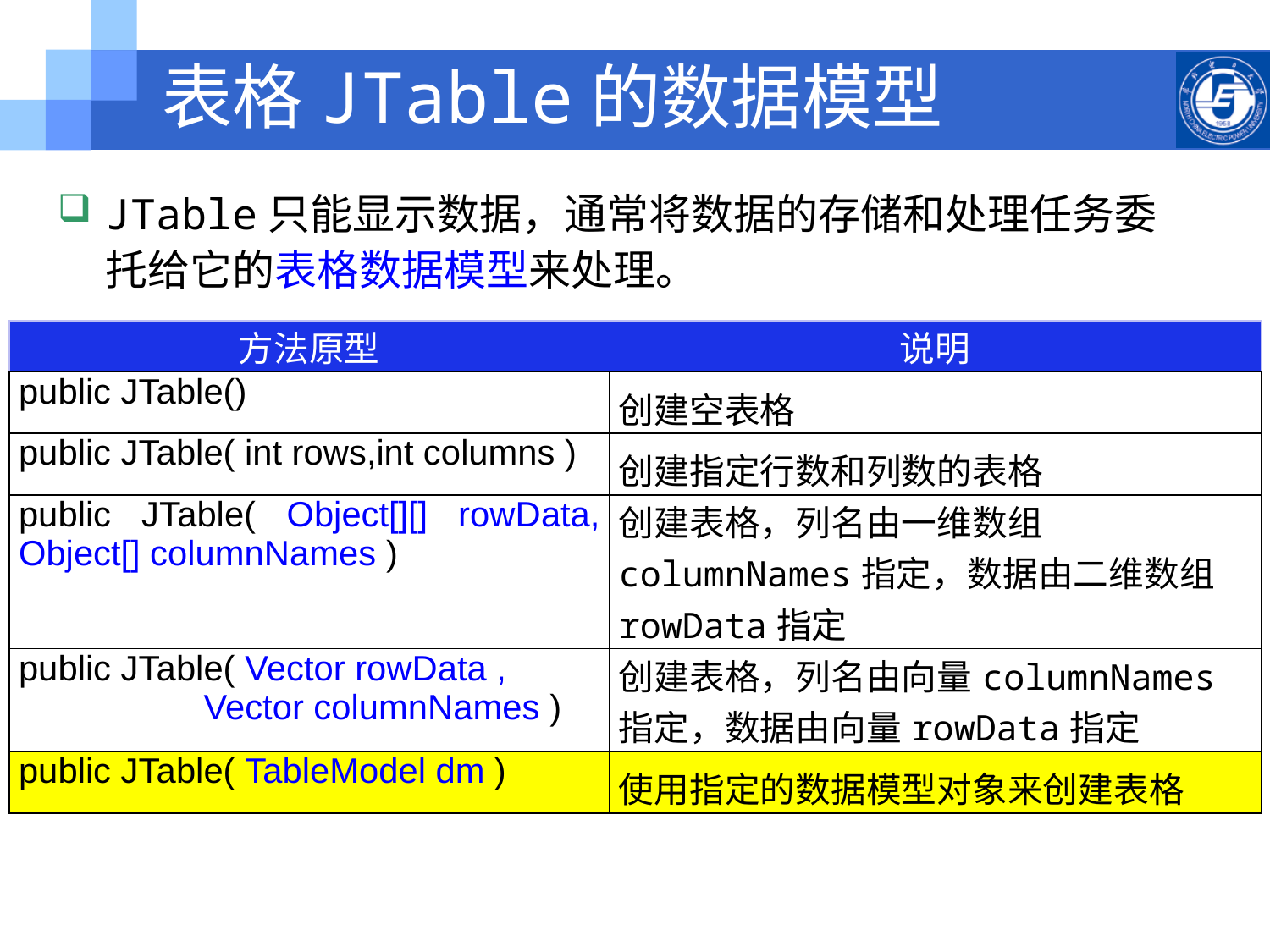

# 表格JTable的数据模型
JTable只能显示数据，通常将数据的存储和处理任务委托给它的表格数据模型来处理。
| 方法原型 | 说明 |
| --- | --- |
| public JTable() | 创建空表格 |
| public JTable( int rows,int columns ) | 创建指定行数和列数的表格 |
| public JTable( Object[][] rowData, Object[] columnNames ) | 创建表格，列名由一维数组columnNames指定，数据由二维数组rowData指定 |
| public JTable( Vector rowData , Vector columnNames ) | 创建表格，列名由向量columnNames指定，数据由向量rowData指定 |
| public JTable( TableModel dm ) | 使用指定的数据模型对象来创建表格 |